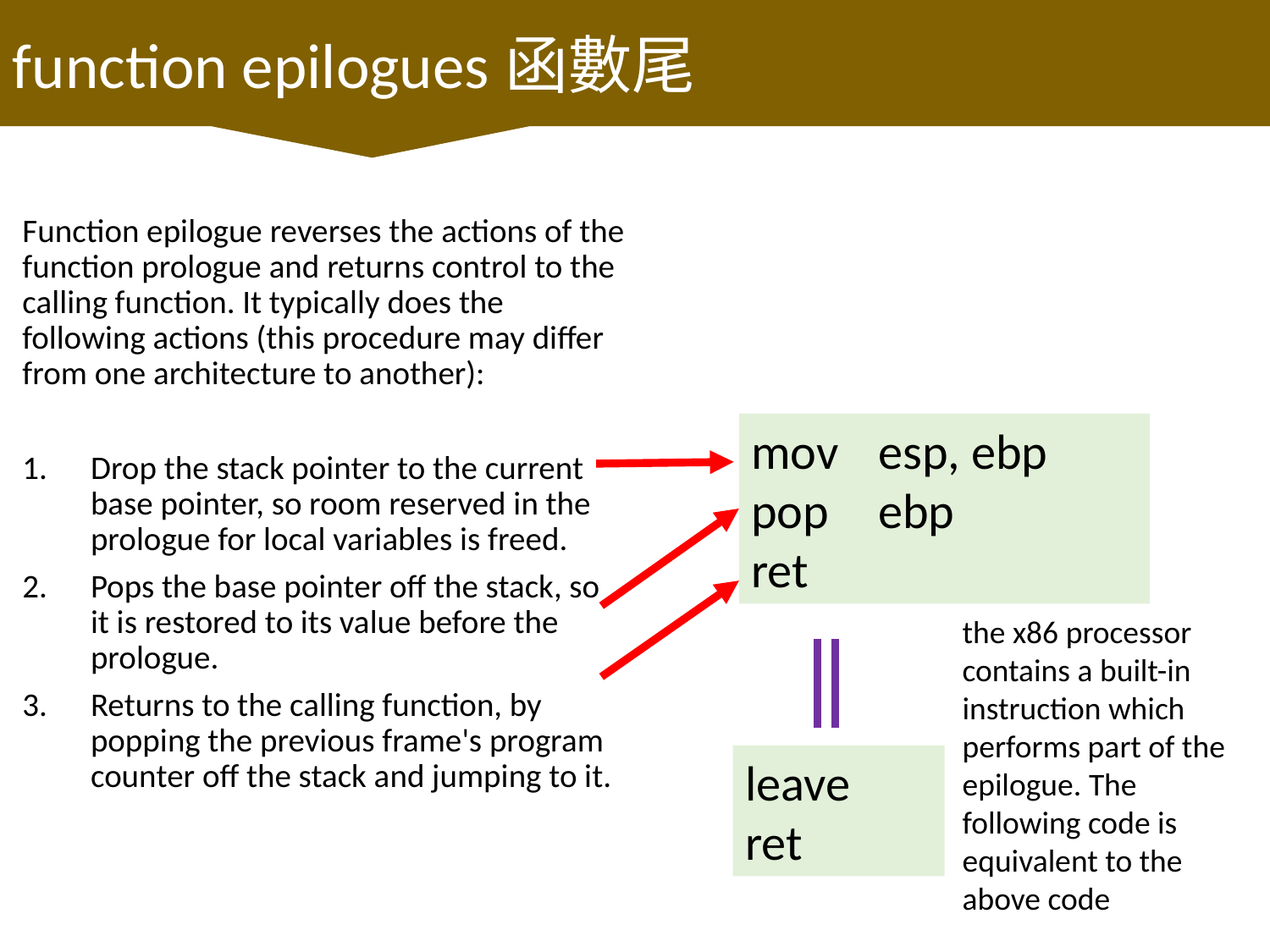

function epilogues函數尾
Function epilogue reverses the actions of the function prologue and returns control to the calling function. It typically does the following actions (this procedure may differ from one architecture to another):

Drop the stack pointer to the current base pointer, so room reserved in the prologue for local variables is freed.
Pops the base pointer off the stack, so it is restored to its value before the prologue.
Returns to the calling function, by popping the previous frame's program counter off the stack and jumping to it.
mov	esp, ebp
pop	ebp
ret
the x86 processor contains a built-in instruction which performs part of the epilogue. The following code is equivalent to the above code
leave
ret